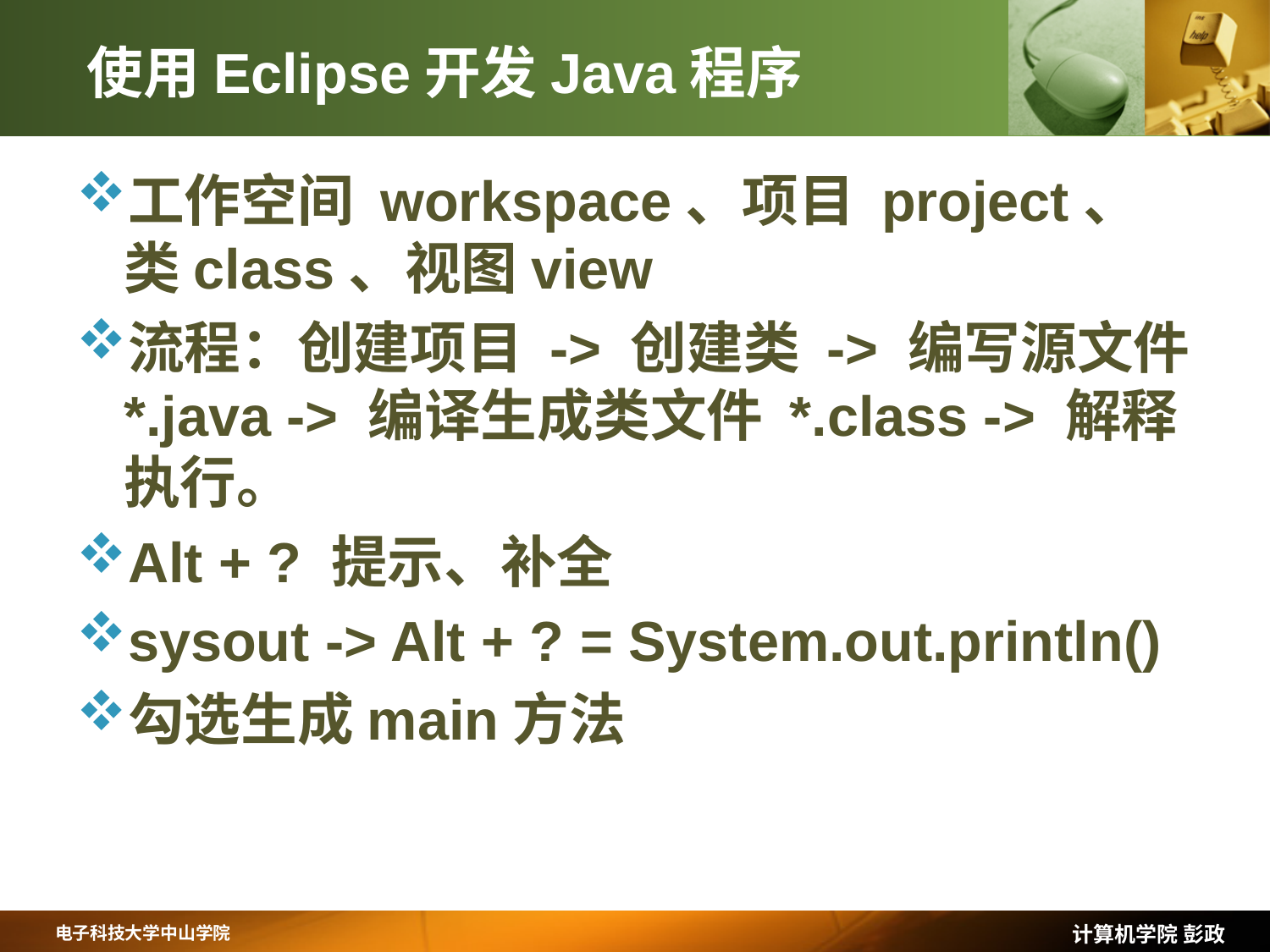

# 使用Eclipse开发Java程序
工作空间 workspace、项目 project、类class、视图view
流程：创建项目 -> 创建类 -> 编写源文件 *.java -> 编译生成类文件 *.class -> 解释执行。
Alt + ? 提示、补全
sysout -> Alt + ? = System.out.println()
勾选生成main方法

计算机学院 彭政
电子科技大学中山学院